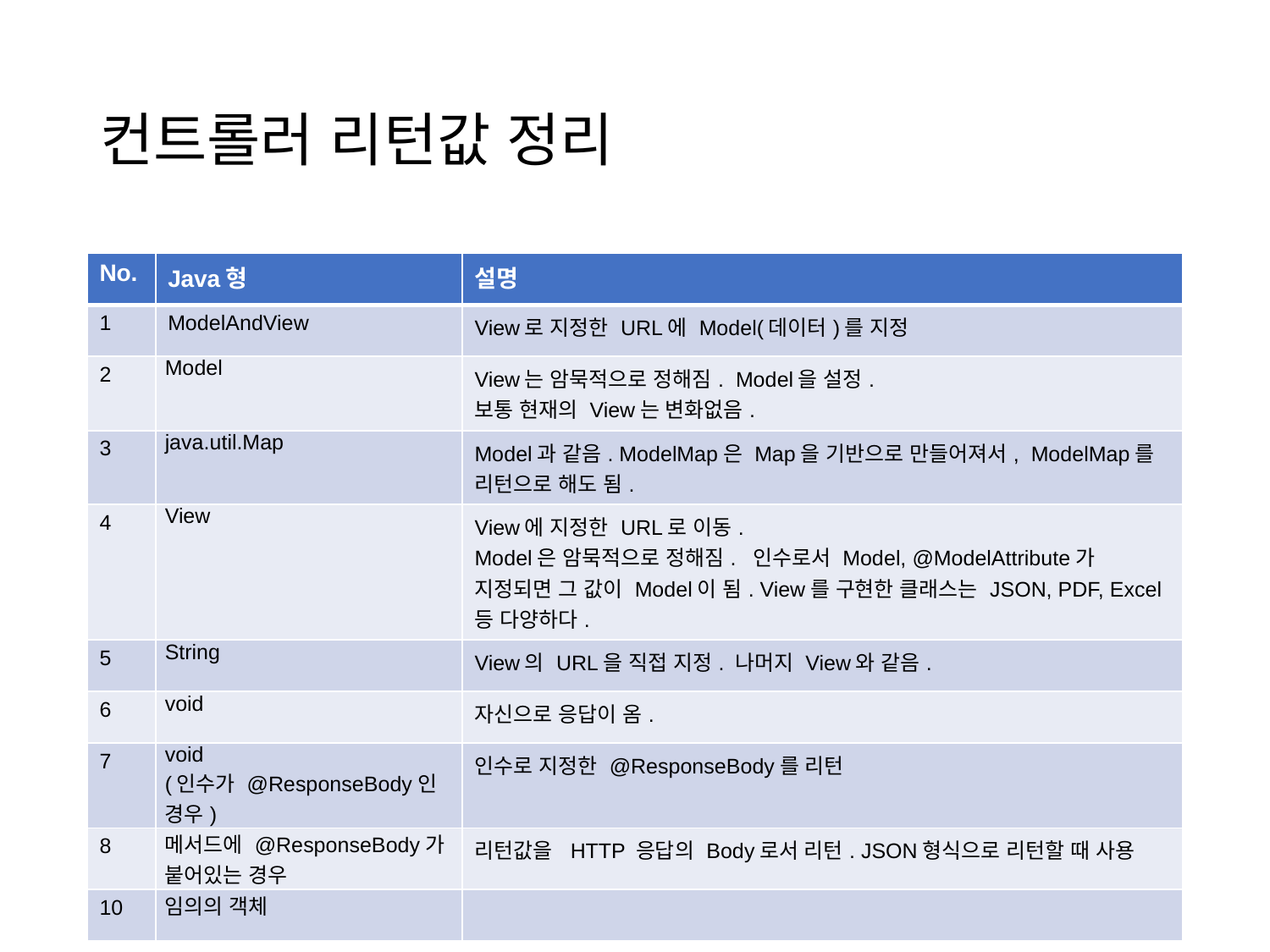

# 컨트롤러 리턴값 정리
| No. | Java형 | 설명 |
| --- | --- | --- |
| 1 | ModelAndView | View로 지정한 URL에 Model(데이터)를 지정 |
| 2 | Model | View는 암묵적으로 정해짐. Model을 설정. 보통 현재의 View는 변화없음. |
| 3 | java.util.Map | Model과 같음. ModelMap은 Map을 기반으로 만들어져서, ModelMap를 리턴으로 해도 됨. |
| 4 | View | View에 지정한 URL로 이동. Model은 암묵적으로 정해짐. 인수로서 Model, @ModelAttribute가 지정되면 그 값이 Model이 됨. View를 구현한 클래스는 JSON, PDF, Excel등 다양하다. |
| 5 | String | View의 URL을 직접 지정. 나머지 View와 같음. |
| 6 | void | 자신으로 응답이 옴. |
| 7 | void (인수가 @ResponseBody인 경우) | 인수로 지정한 @ResponseBody를 리턴 |
| 8 | 메서드에 @ResponseBody가 붙어있는 경우 | 리턴값을 HTTP 응답의 Body로서 리턴. JSON형식으로 리턴할 때 사용 |
| 10 | 임의의 객체 |  |
53